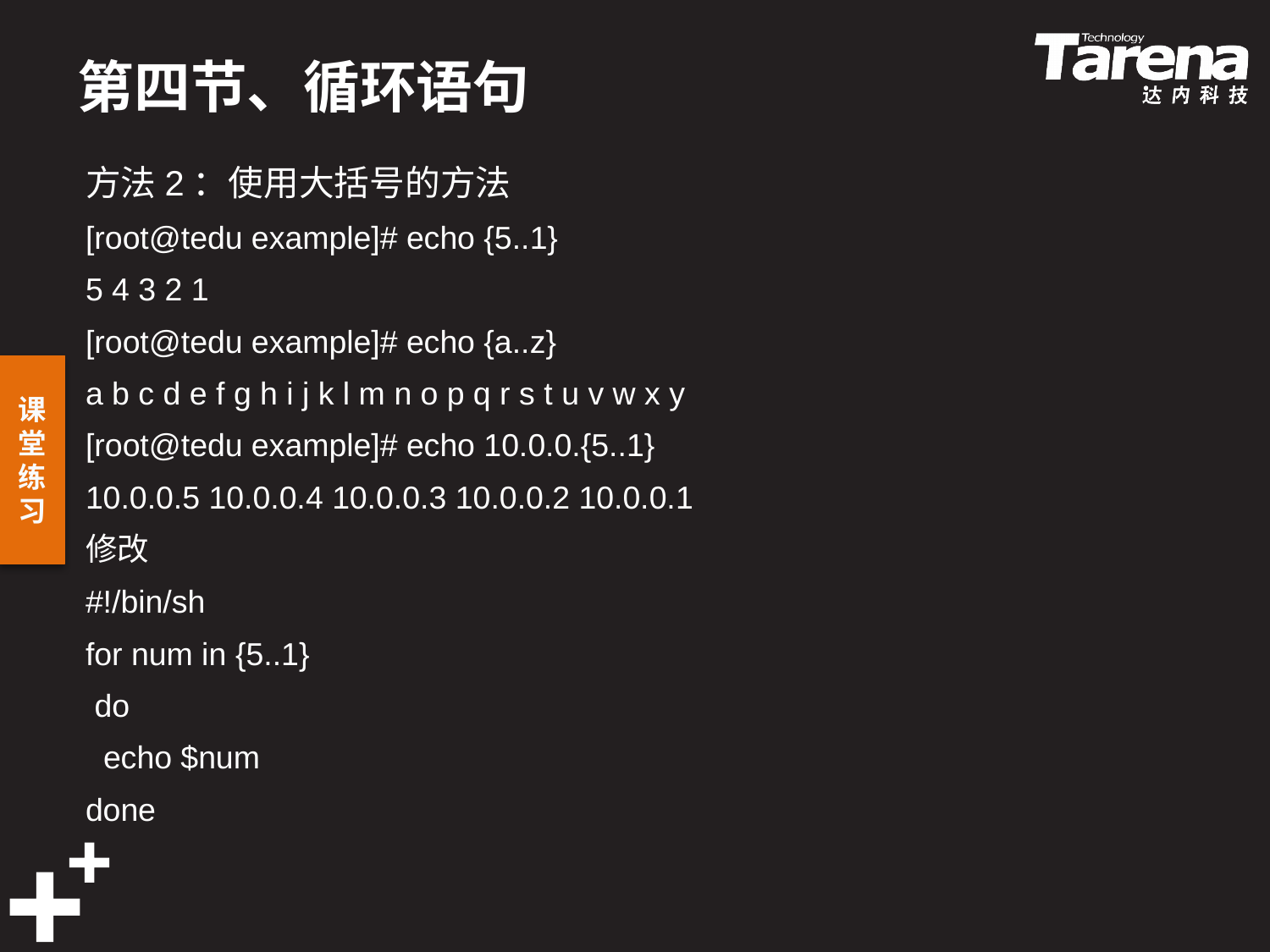

# 第四节、循环语句
方法2：使用大括号的方法
[root@tedu example]# echo {5..1}
5 4 3 2 1
[root@tedu example]# echo {a..z}
a b c d e f g h i j k l m n o p q r s t u v w x y
[root@tedu example]# echo 10.0.0.{5..1}
10.0.0.5 10.0.0.4 10.0.0.3 10.0.0.2 10.0.0.1
修改
#!/bin/sh
for num in {5..1}
 do
  echo $num
done